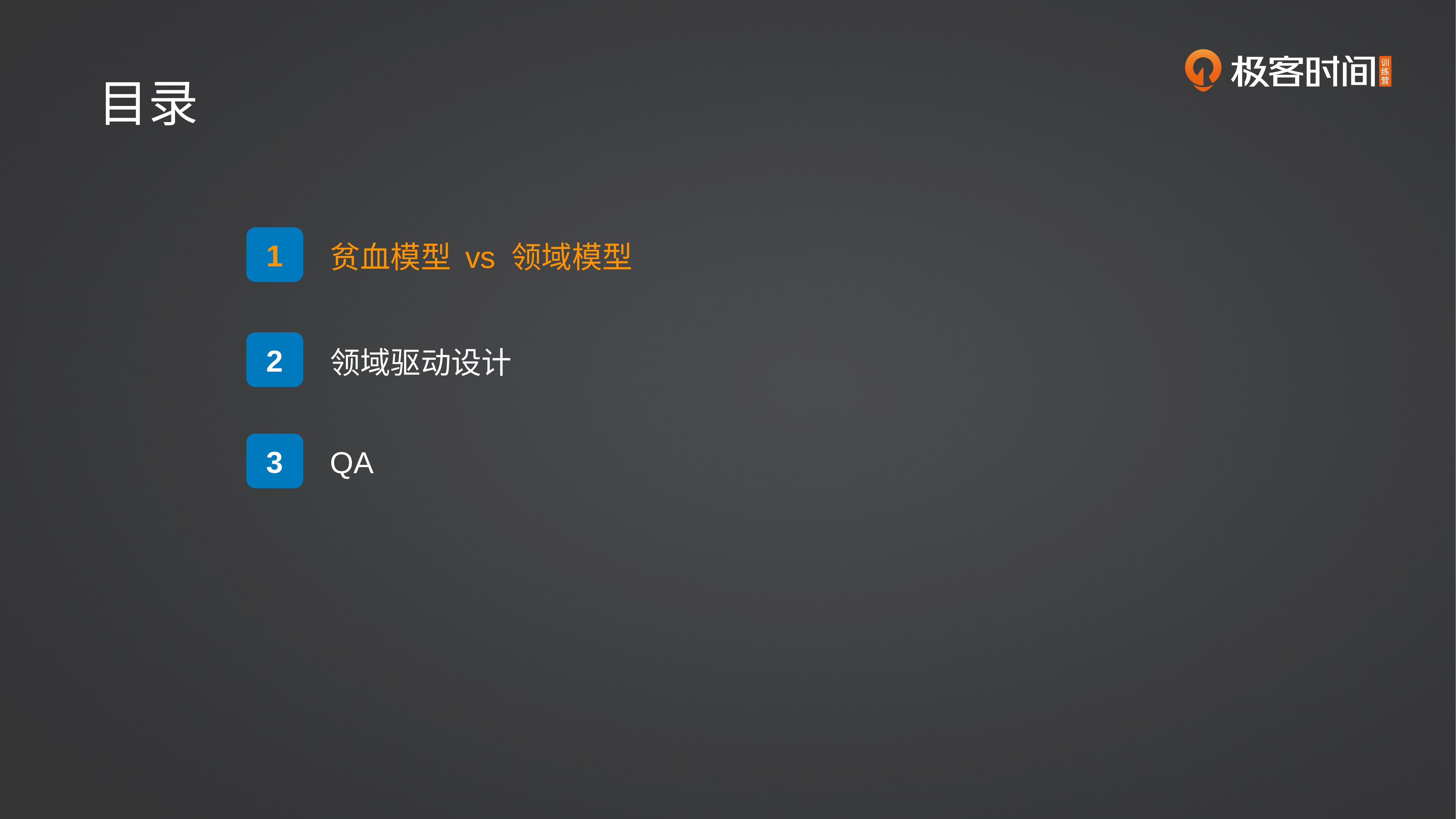

目录
1
贫血模型 vs 领域模型
2
领域驱动设计
3
QA